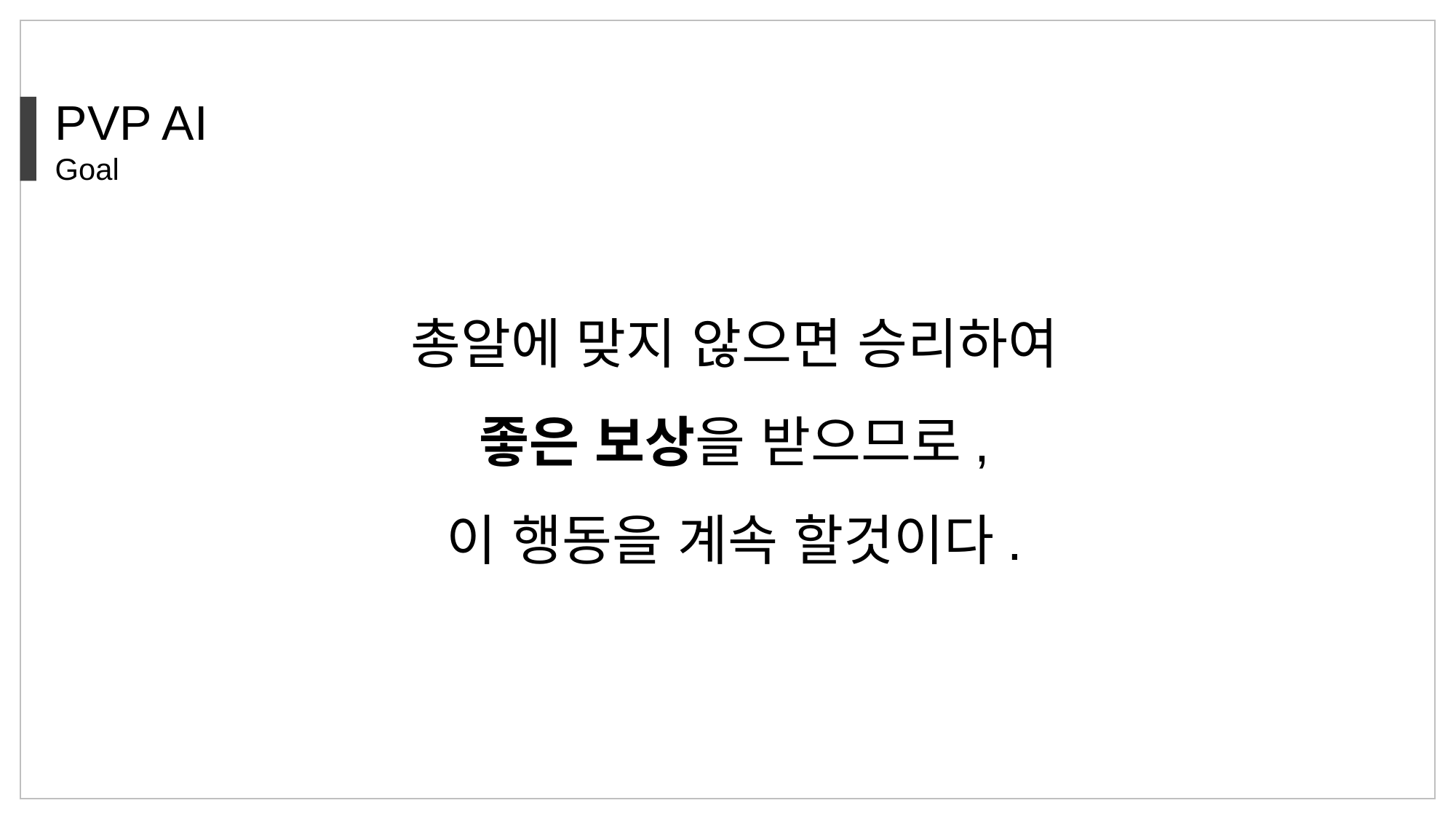

PVP AI
Goal

총알에 맞지 않으면 승리하여
좋은 보상을 받으므로,
이 행동을 계속 할것이다.